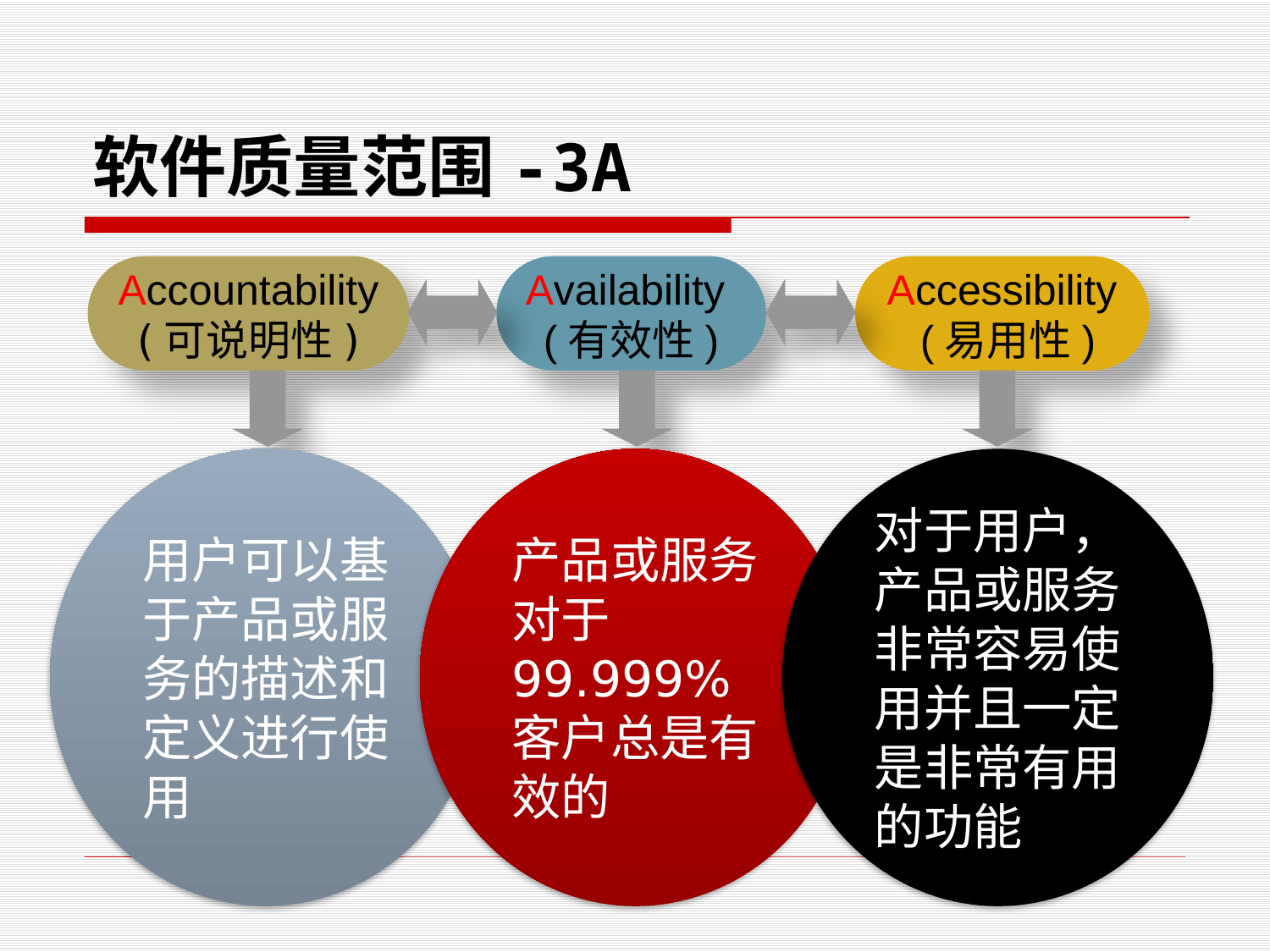

# 软件质量范围-3A
Accountability
(可说明性)
Availability
(有效性)
Accessibility
 (易用性)

用户可以基于产品或服务的描述和定义进行使用
产品或服务对于99.999% 客户总是有效的
对于用户，产品或服务非常容易使用并且一定是非常有用的功能